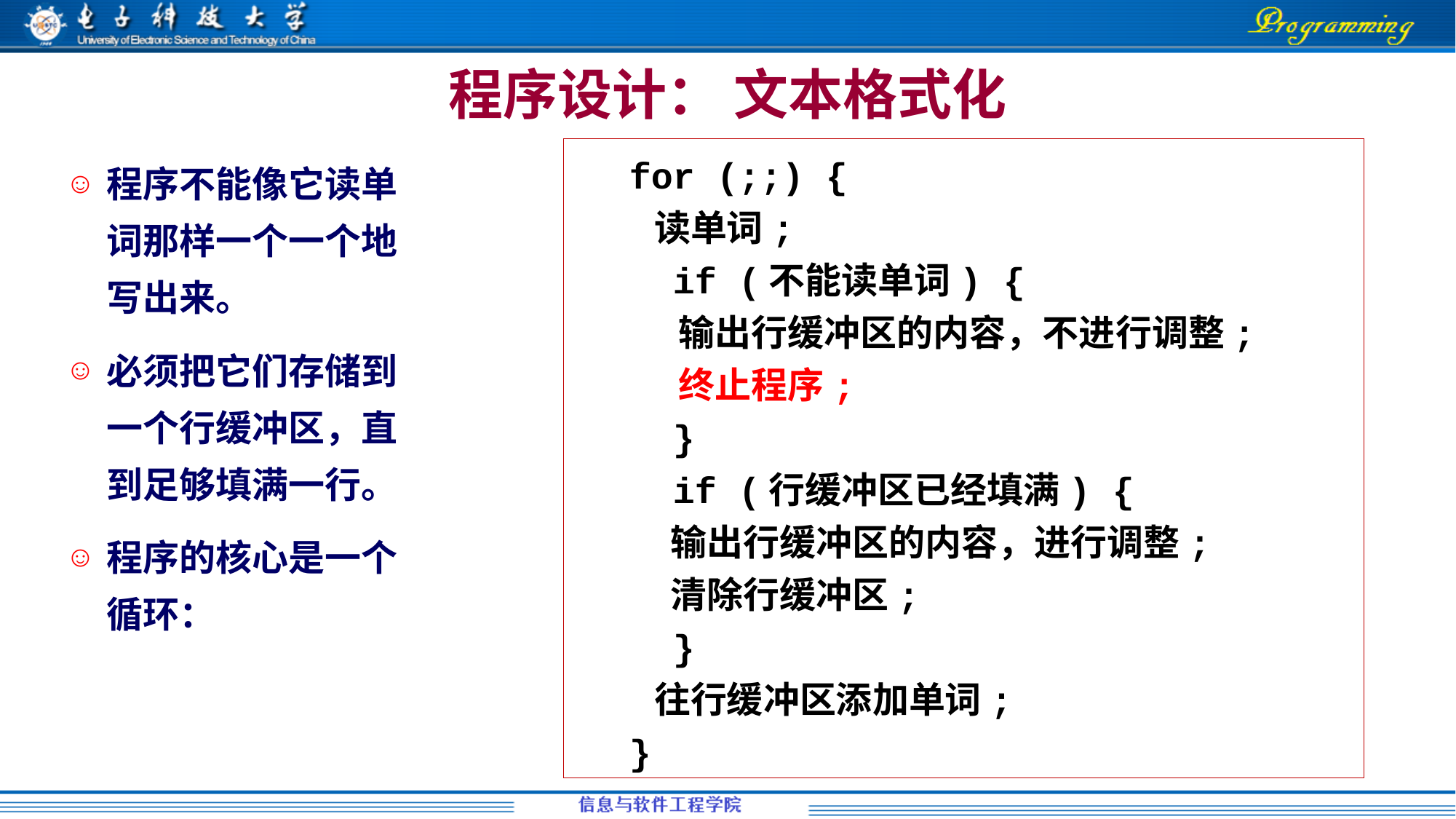

程序设计： 文本格式化
for (;;) {
  读单词;
  if (不能读单词) {
     输出行缓冲区的内容，不进行调整;
     终止程序;
  }
  if (行缓冲区已经填满) {
    输出行缓冲区的内容，进行调整;
    清除行缓冲区;
  }
  往行缓冲区添加单词;
}
程序不能像它读单词那样一个一个地写出来。
必须把它们存储到一个行缓冲区，直到足够填满一行。
程序的核心是一个循环：